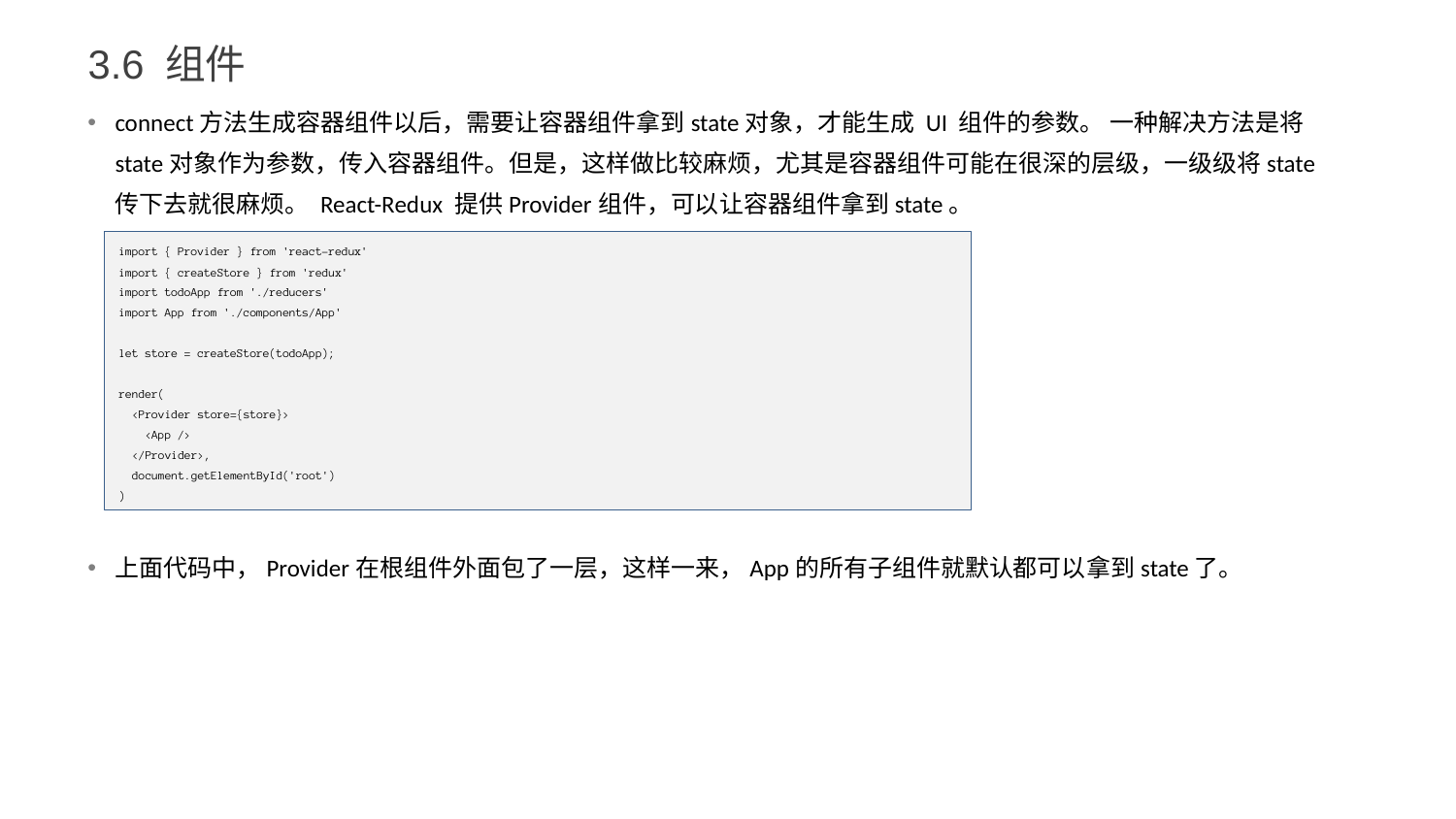

3.6 组件
connect方法生成容器组件以后，需要让容器组件拿到state对象，才能生成 UI 组件的参数。 一种解决方法是将state对象作为参数，传入容器组件。但是，这样做比较麻烦，尤其是容器组件可能在很深的层级，一级级将state传下去就很麻烦。 React-Redux 提供Provider组件，可以让容器组件拿到state。

上面代码中，Provider在根组件外面包了一层，这样一来，App的所有子组件就默认都可以拿到state了。
import { Provider } from 'react-redux'
import { createStore } from 'redux'
import todoApp from './reducers'
import App from './components/App'

let store = createStore(todoApp);

render(
  <Provider store={store}>
    <App />
  </Provider>,
  document.getElementById('root')
)